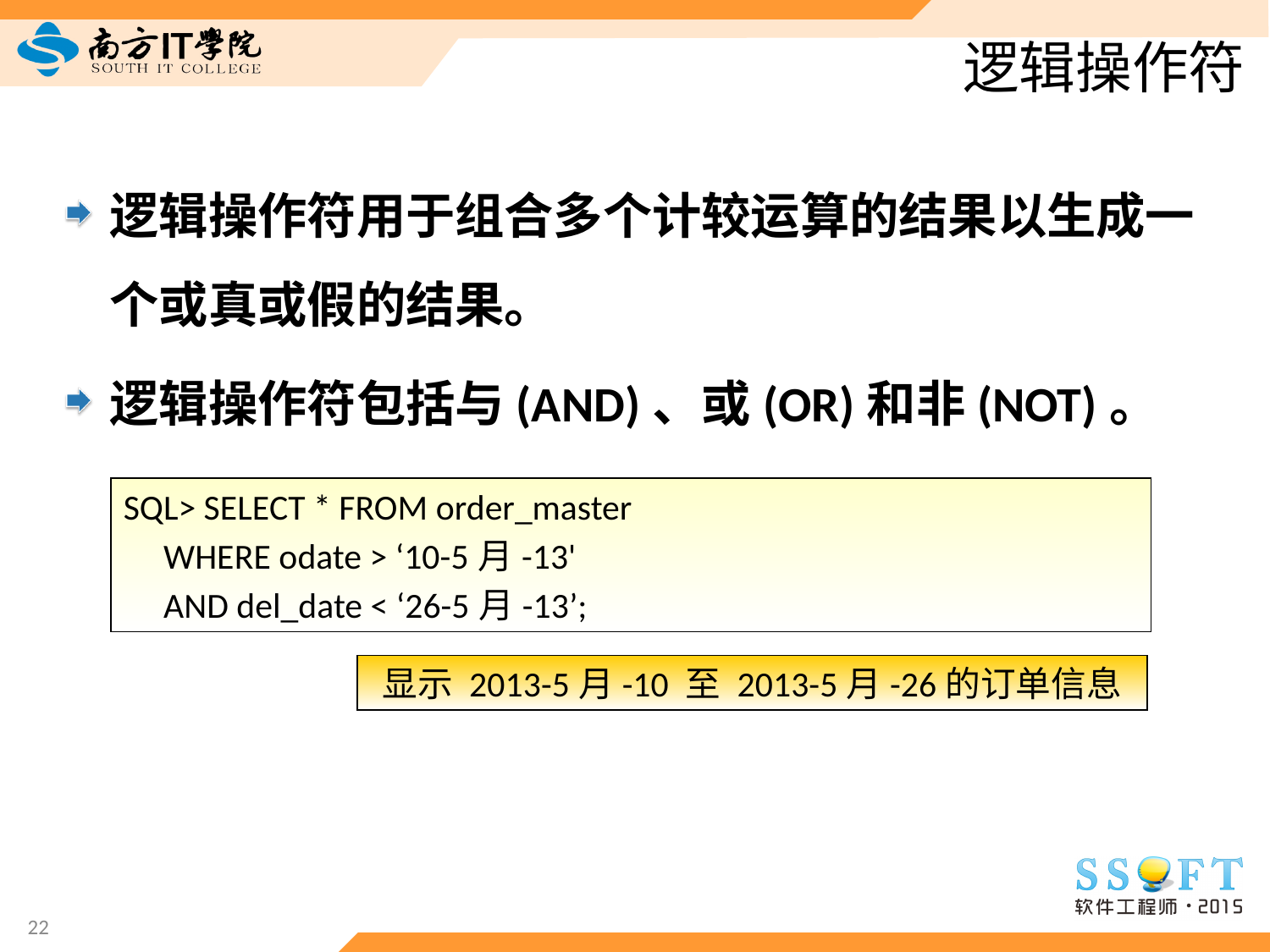

# 逻辑操作符
逻辑操作符用于组合多个计较运算的结果以生成一个或真或假的结果。
逻辑操作符包括与(AND)、或(OR)和非(NOT)。
SQL> SELECT * FROM order_master
     WHERE odate > ‘10-5月-13'
     AND del_date < ‘26-5月-13’;
显示 2013-5月-10 至 2013-5月-26的订单信息
22